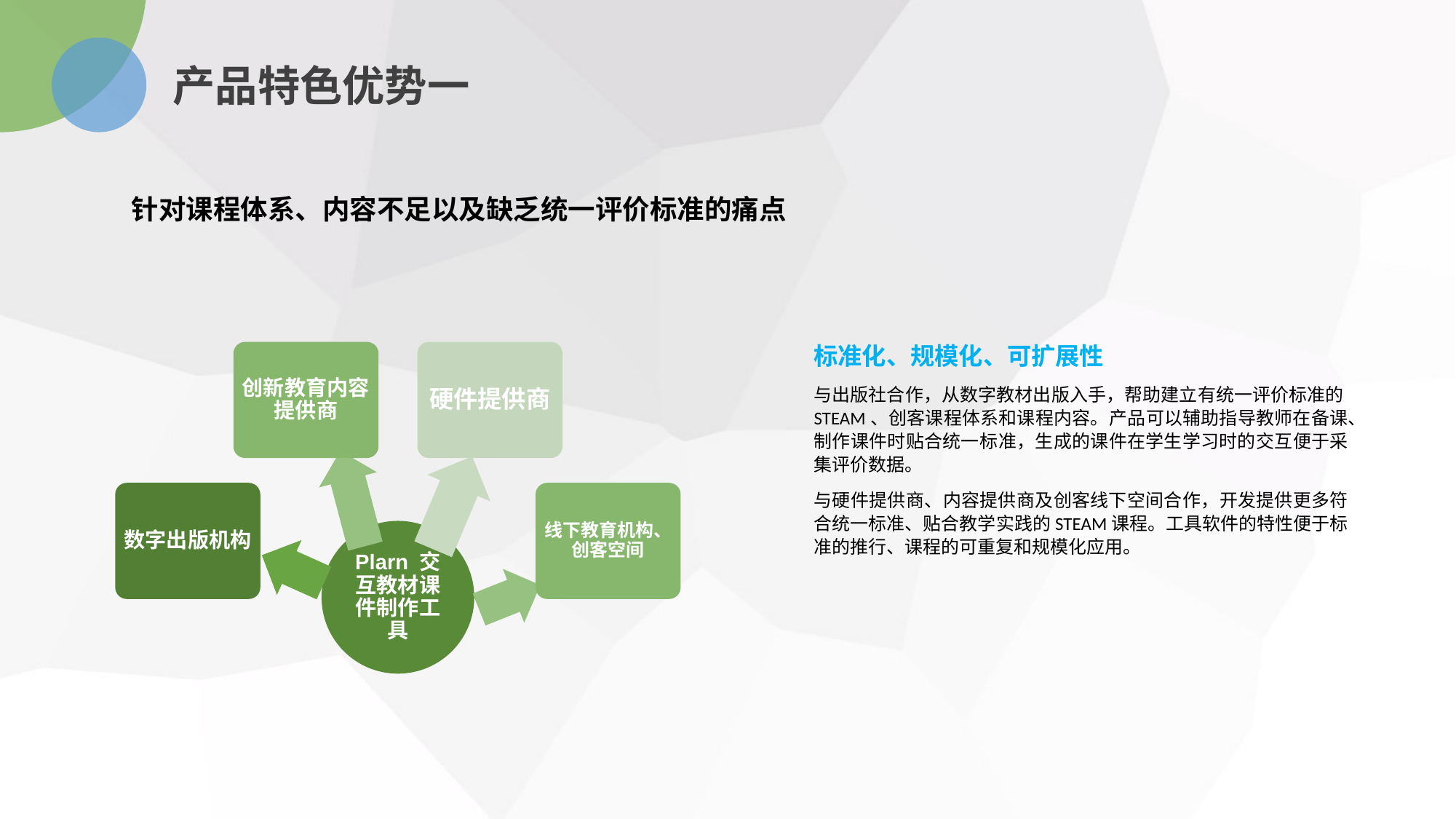

产品特色优势一
针对课程体系、内容不足以及缺乏统一评价标准的痛点

标准化、规模化、可扩展性
与出版社合作，从数字教材出版入手，帮助建立有统一评价标准的STEAM、创客课程体系和课程内容。产品可以辅助指导教师在备课、制作课件时贴合统一标准，生成的课件在学生学习时的交互便于采集评价数据。
与硬件提供商、内容提供商及创客线下空间合作，开发提供更多符合统一标准、贴合教学实践的STEAM课程。工具软件的特性便于标准的推行、课程的可重复和规模化应用。

创新教育内容提供商
硬件提供商

数字出版机构
线下教育机构、创客空间
Plarn 交互教材课件制作工具